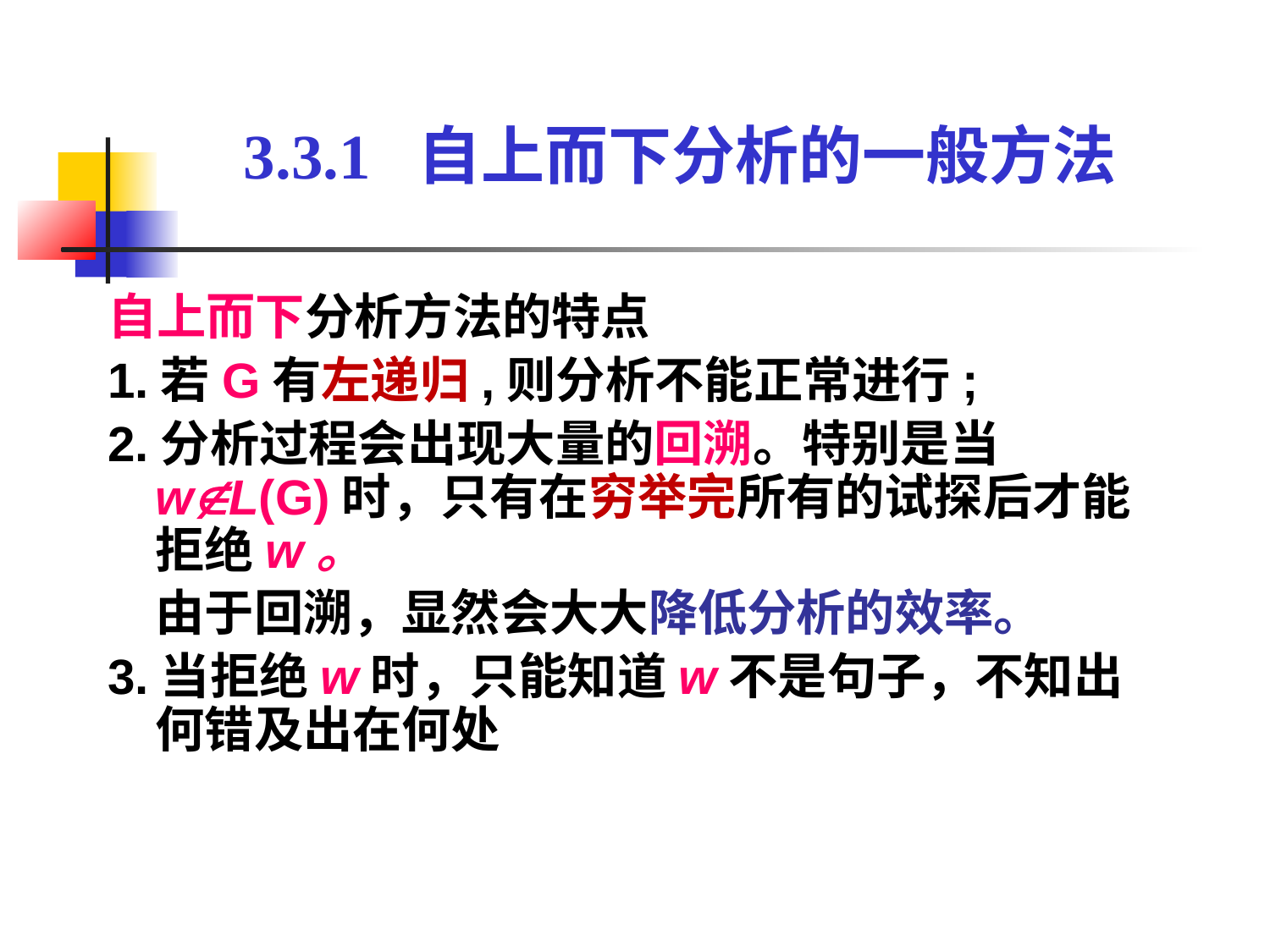

3.3.1  自上而下分析的一般方法

自上而下分析方法的特点
1.若G有左递归,则分析不能正常进行;
2.分析过程会出现大量的回溯。特别是当w∉L(G)时，只有在穷举完所有的试探后才能拒绝w。
	由于回溯，显然会大大降低分析的效率。
3.当拒绝w时，只能知道w不是句子，不知出何错及出在何处